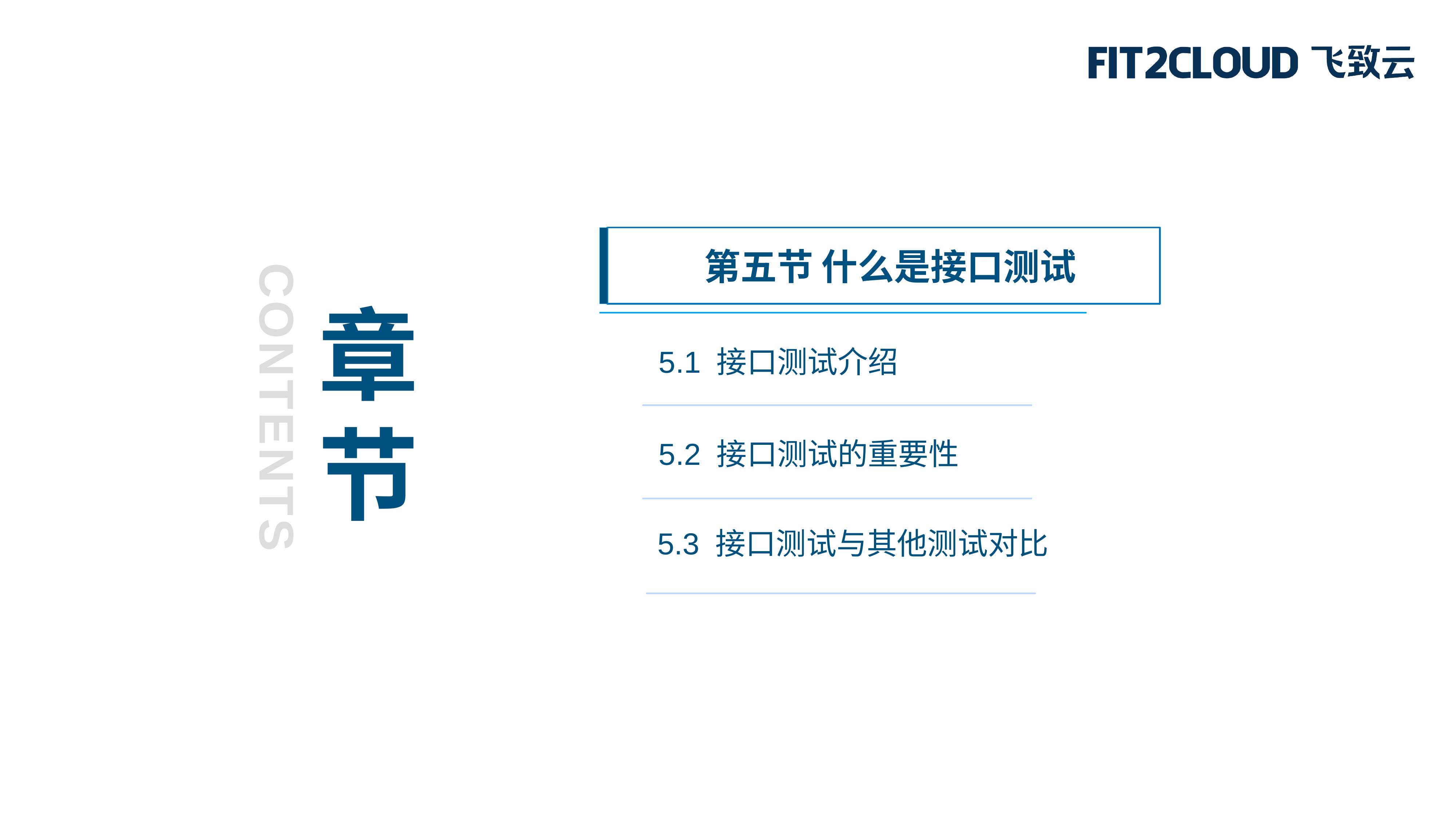

第五节 什么是接口测试
章
节

5.1 接口测试介绍
CONTENTS

5.2 接口测试的重要性

5.3 接口测试与其他测试对比